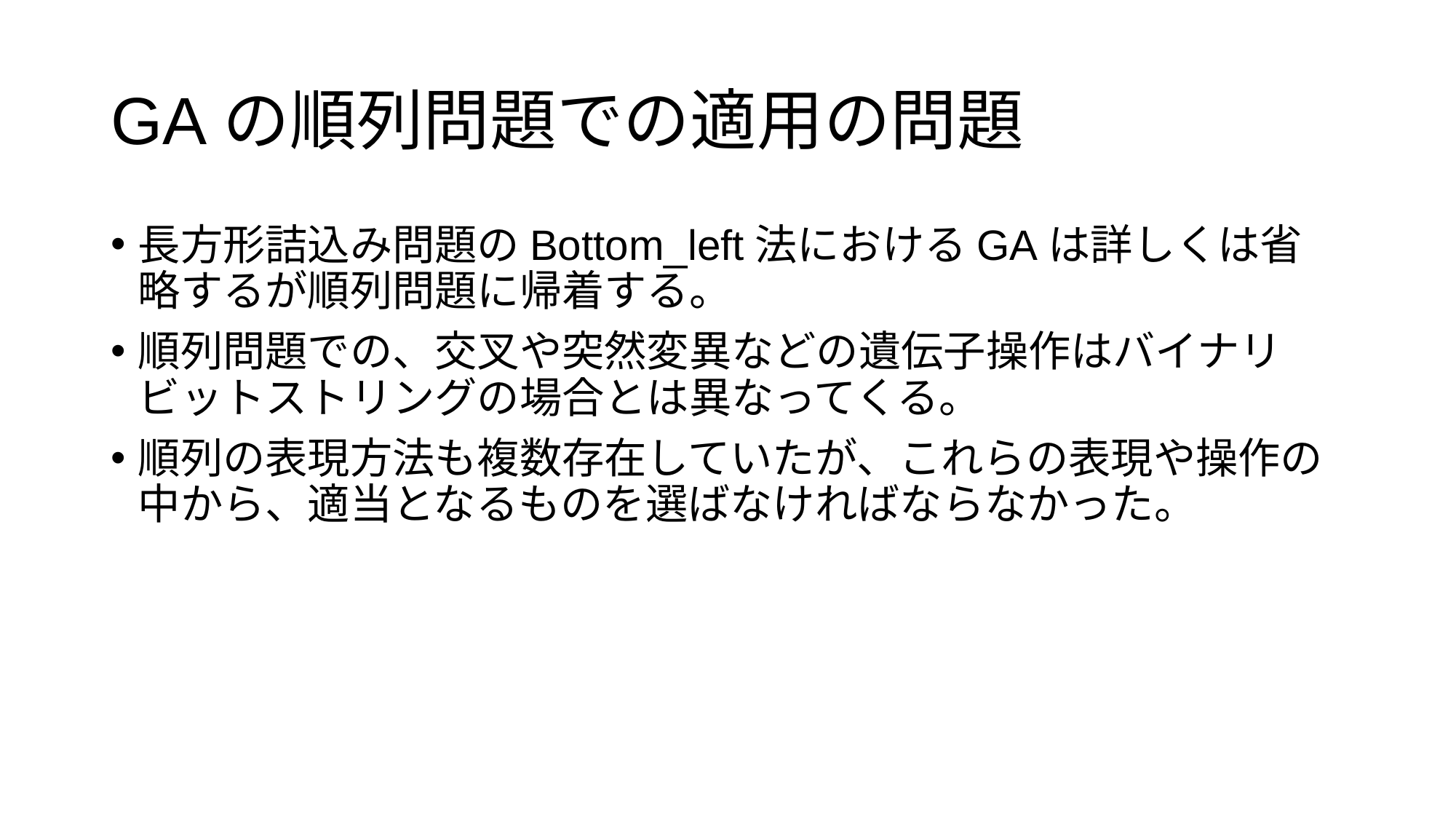

# GAの順列問題での適用の問題
長方形詰込み問題のBottom_left法におけるGAは詳しくは省略するが順列問題に帰着する。
順列問題での、交叉や突然変異などの遺伝子操作はバイナリビットストリングの場合とは異なってくる。
順列の表現方法も複数存在していたが、これらの表現や操作の中から、適当となるものを選ばなければならなかった。